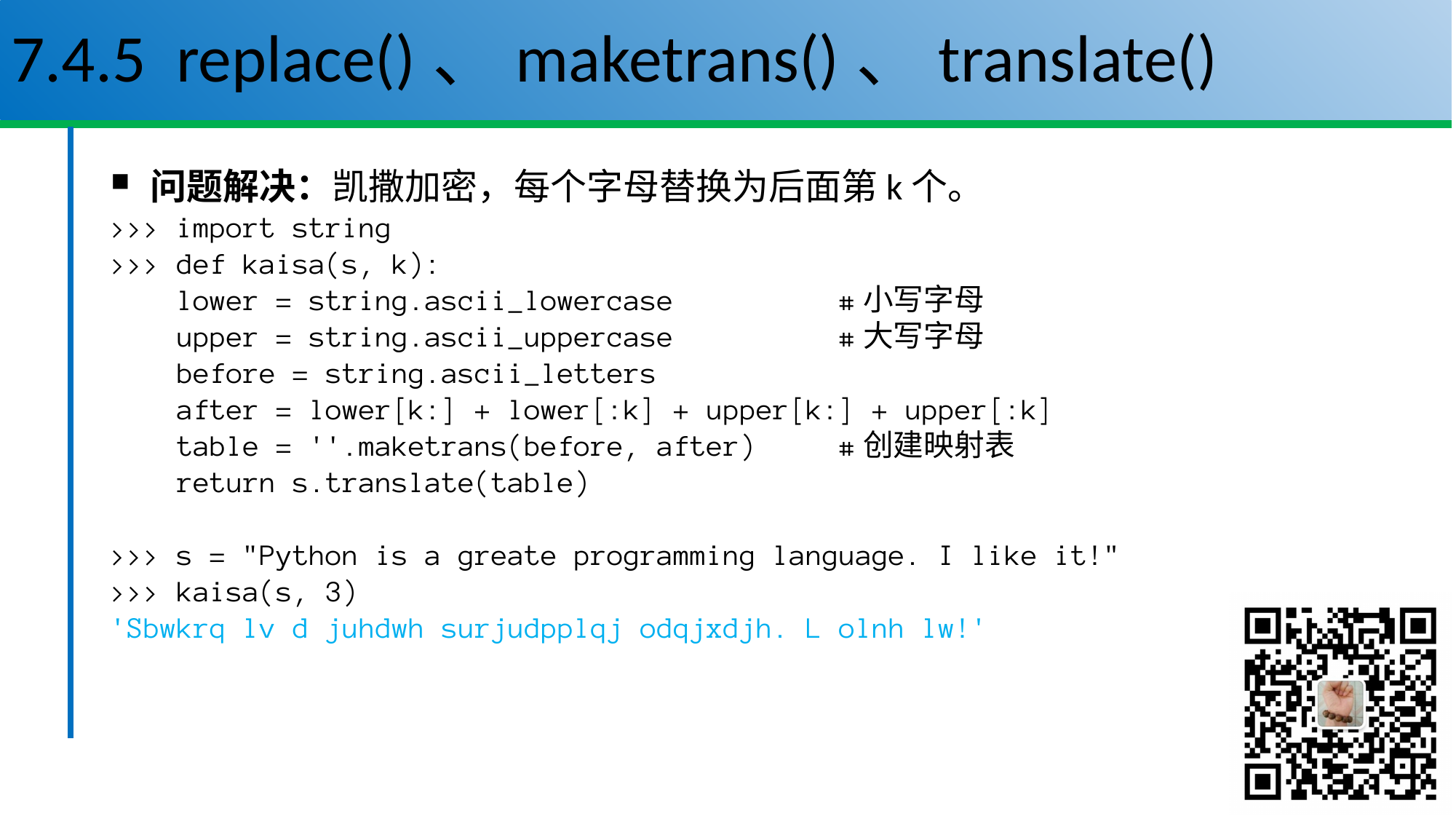

# 7.4.5  replace()、maketrans()、translate()
问题解决：凯撒加密，每个字母替换为后面第k个。
>>> import string
>>> def kaisa(s, k):
    lower = string.ascii_lowercase          #小写字母
    upper = string.ascii_uppercase          #大写字母
    before = string.ascii_letters
    after = lower[k:] + lower[:k] + upper[k:] + upper[:k]
    table = ''.maketrans(before, after)     #创建映射表
    return s.translate(table)

>>> s = "Python is a greate programming language. I like it!"
>>> kaisa(s, 3)
'Sbwkrq lv d juhdwh surjudpplqj odqjxdjh. L olnh lw!'
35